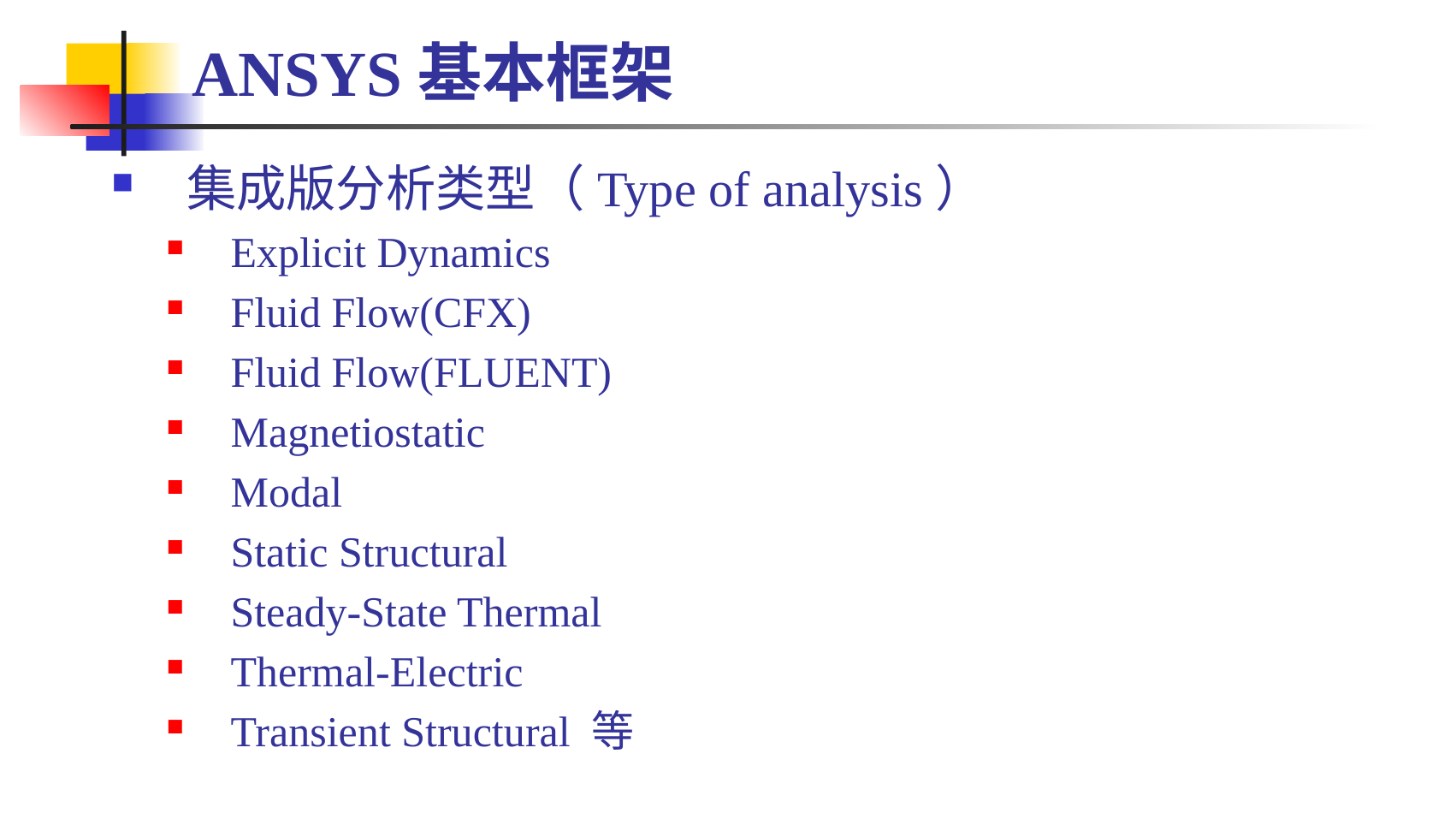

# ANSYS基本框架
集成版分析类型（Type of analysis）
Explicit Dynamics
Fluid Flow(CFX)
Fluid Flow(FLUENT)
Magnetiostatic
Modal
Static Structural
Steady-State Thermal
Thermal-Electric
Transient Structural 等